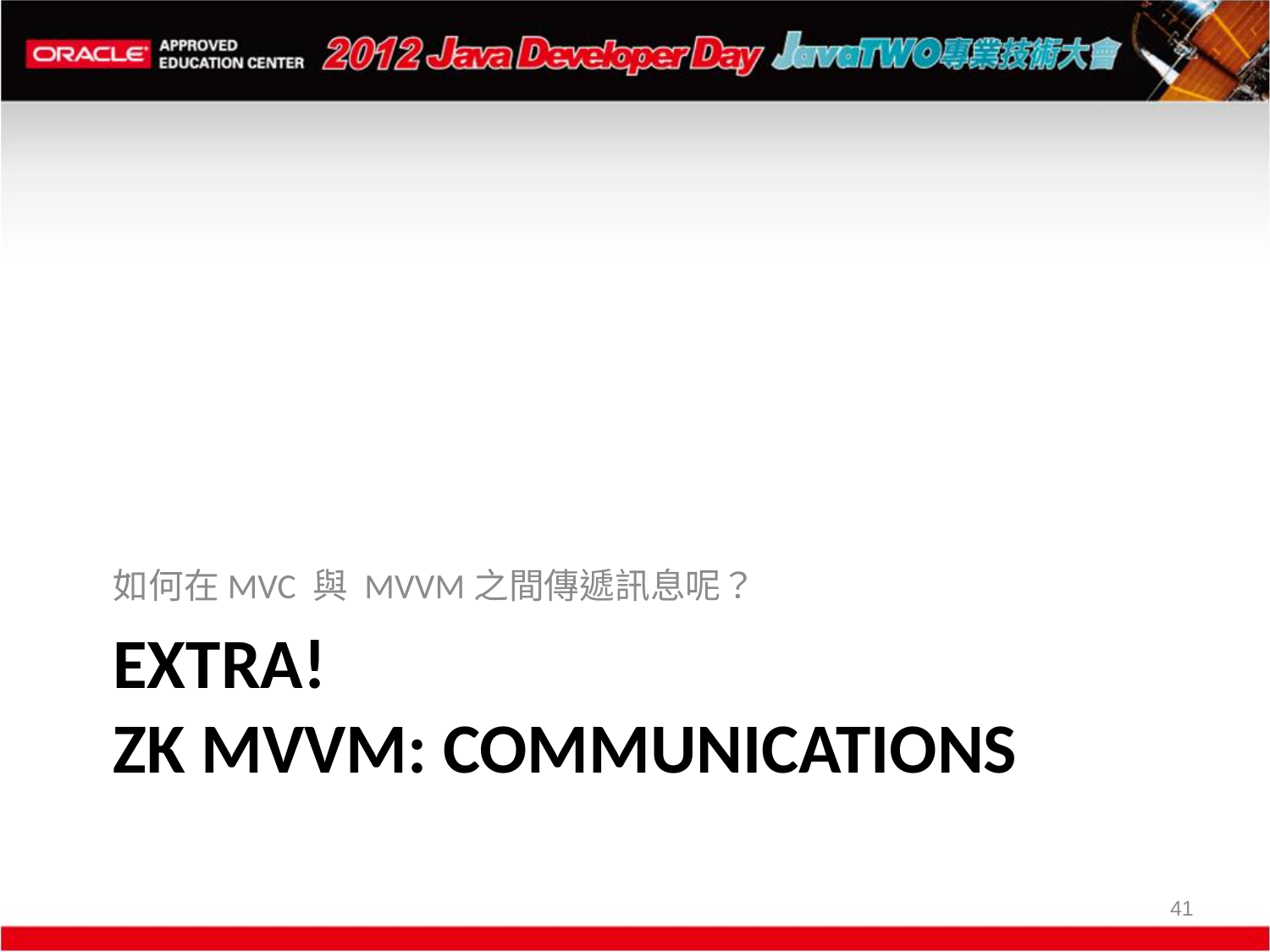

如何在MVC 與 MVVM之間傳遞訊息呢？
# EXTRA! ZK MVVM: Communications
41